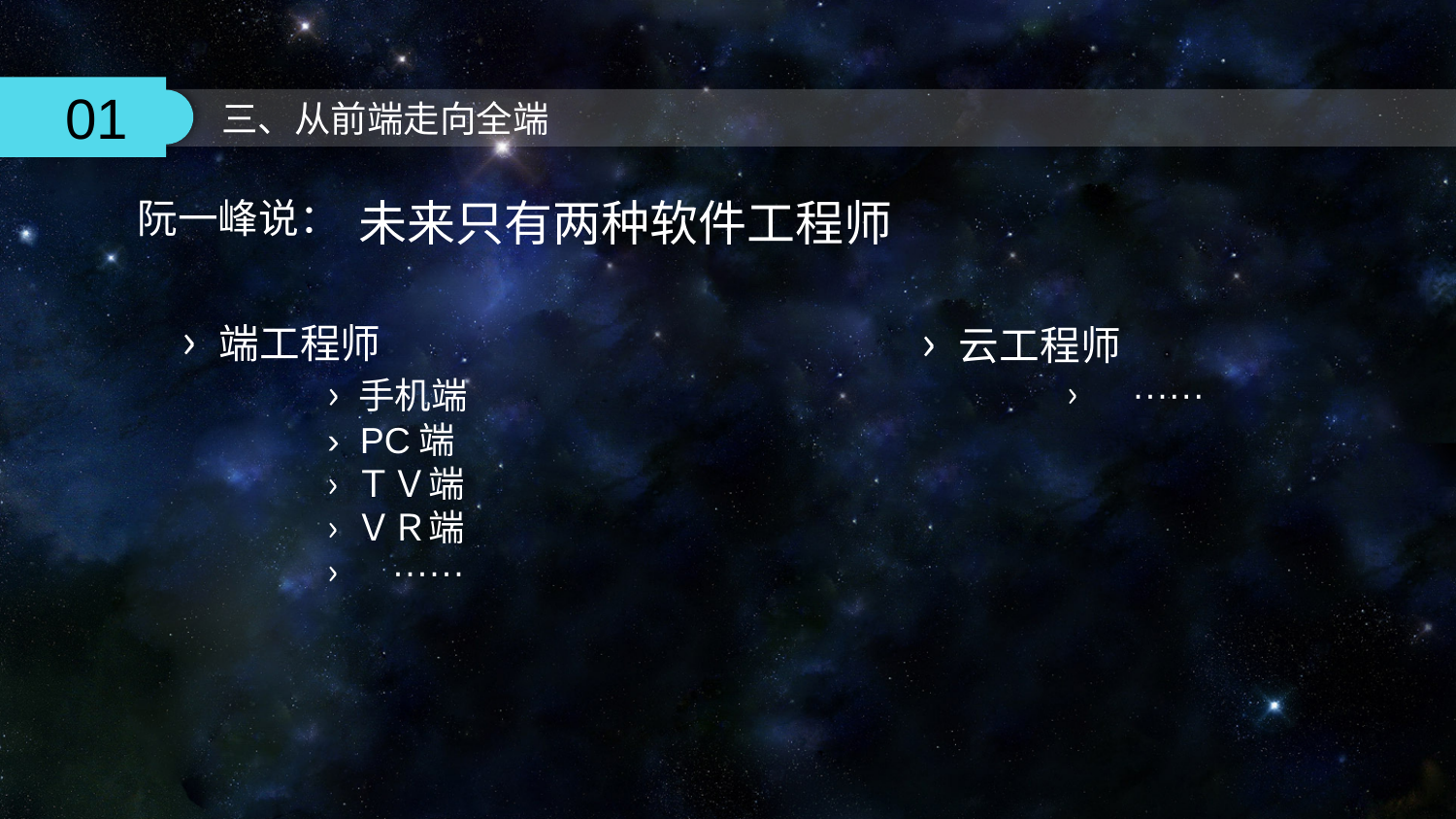

阮一峰说：
未来只有两种软件工程师
› 端工程师
	› 手机端
	›  PC端
	› ＴＶ端
	› ＶＲ端
	›　······
› 云工程师
	›　······